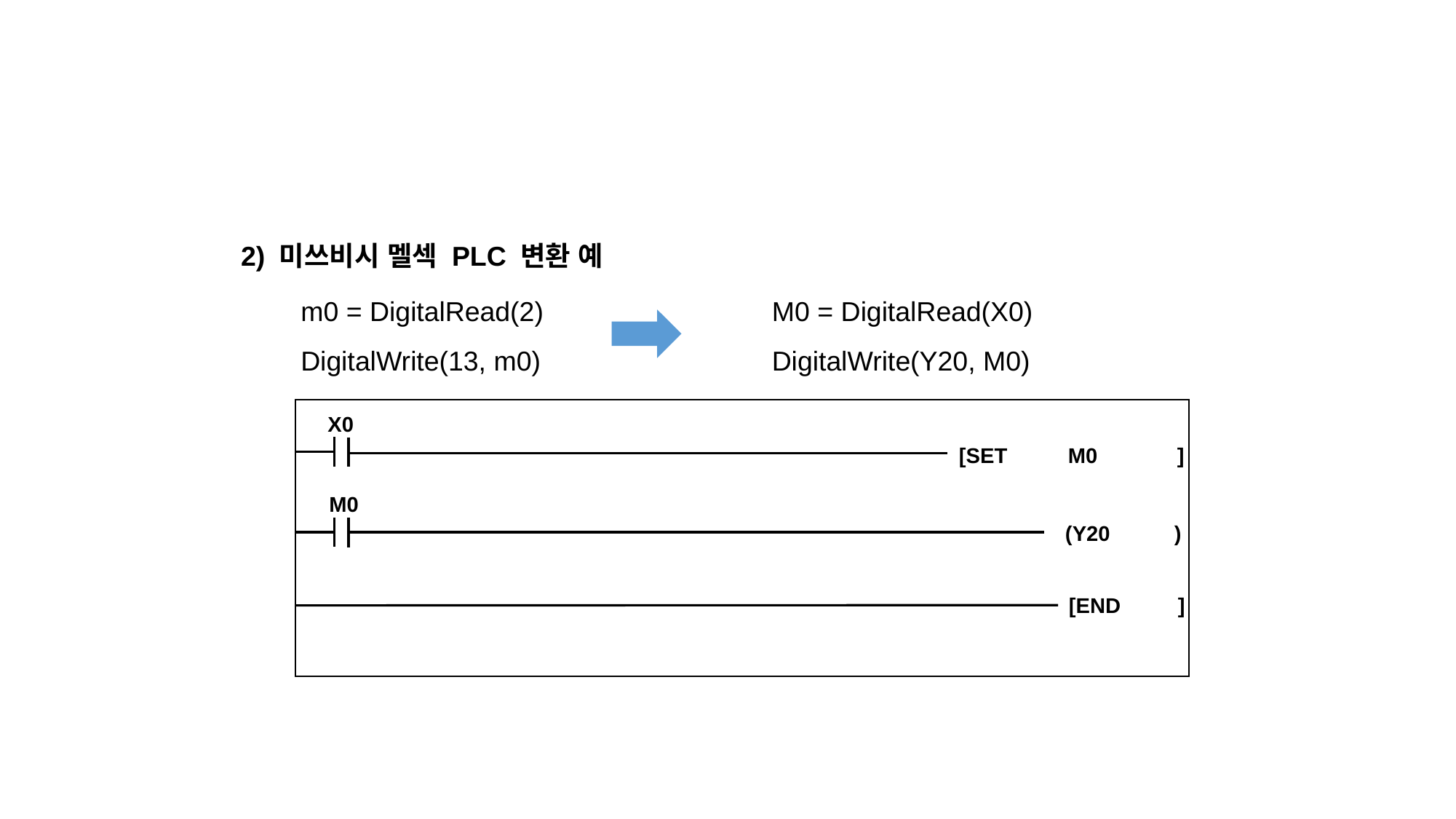

2) 미쓰비시 멜섹 PLC 변환 예
M0 = DigitalRead(X0)
DigitalWrite(Y20, M0)
m0 = DigitalRead(2)
DigitalWrite(13, m0)

X0
[SET	M0	]
M0
(Y20	)
[END	]